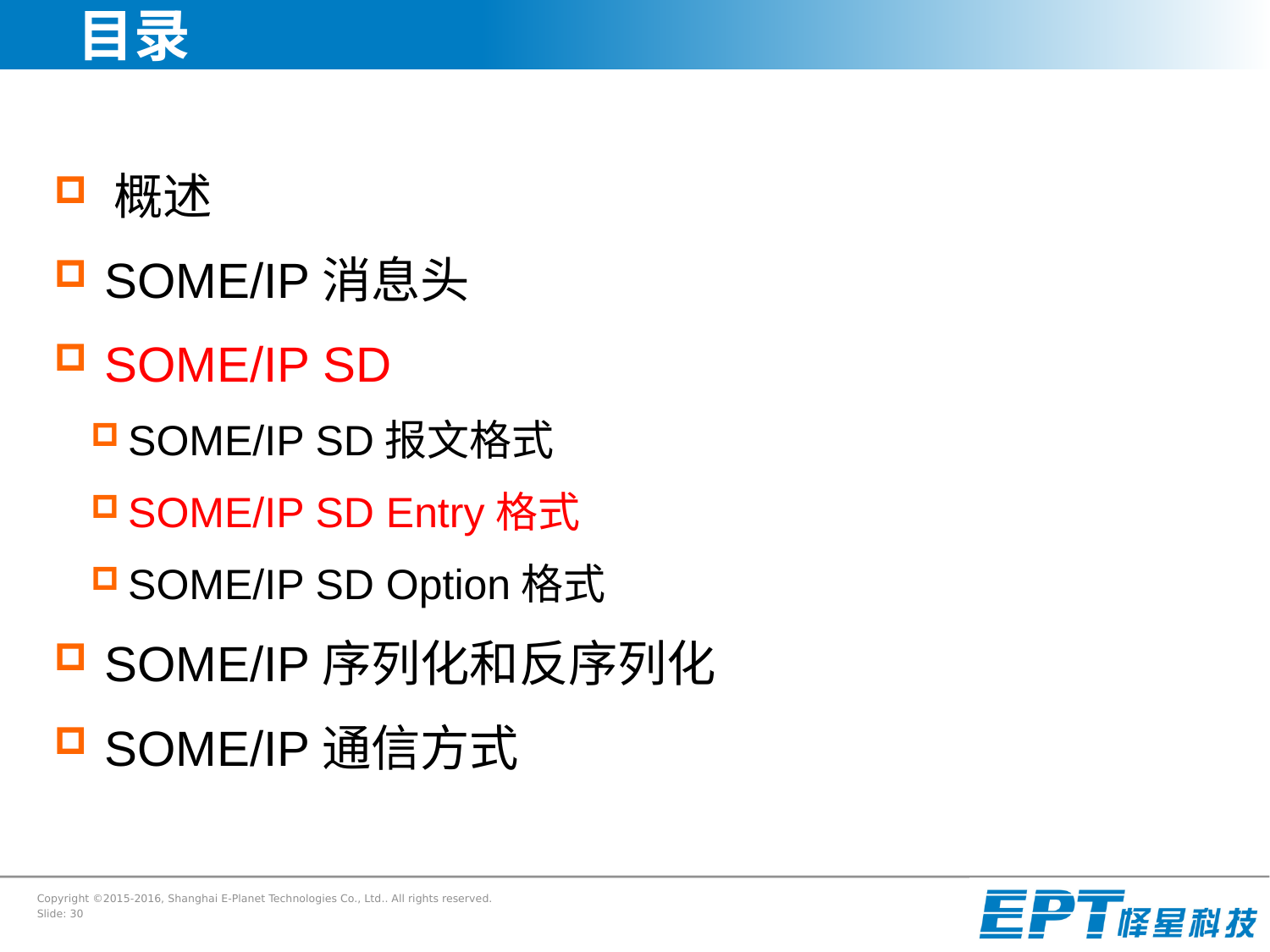

# 目录
 概述
 SOME/IP消息头
 SOME/IP SD
SOME/IP SD报文格式
SOME/IP SD Entry格式
SOME/IP SD Option格式
 SOME/IP序列化和反序列化
 SOME/IP通信方式